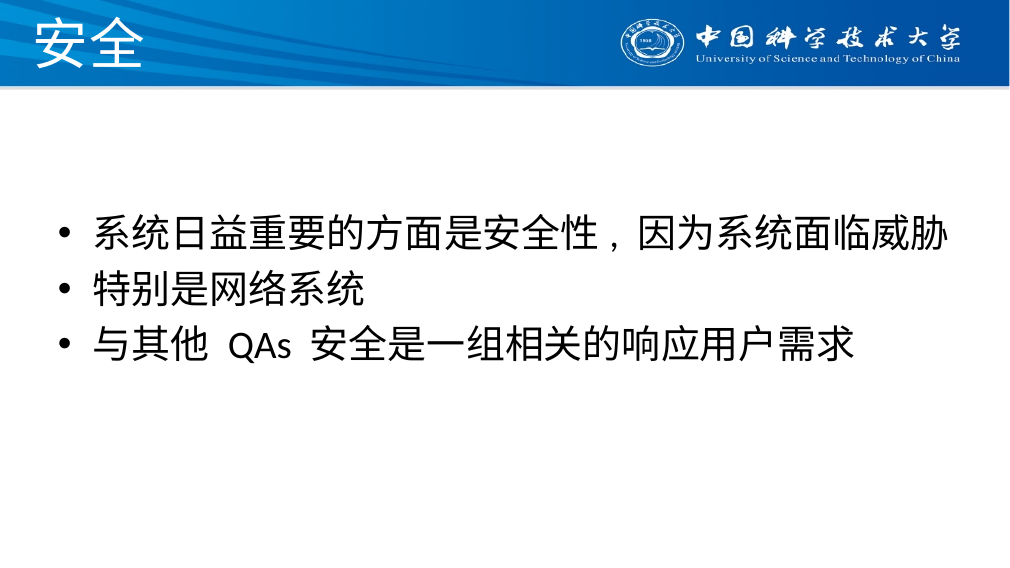

# 安全
系统日益重要的方面是安全性, 因为系统面临威胁
特别是网络系统
与其他 QAs 安全是一组相关的响应用户需求